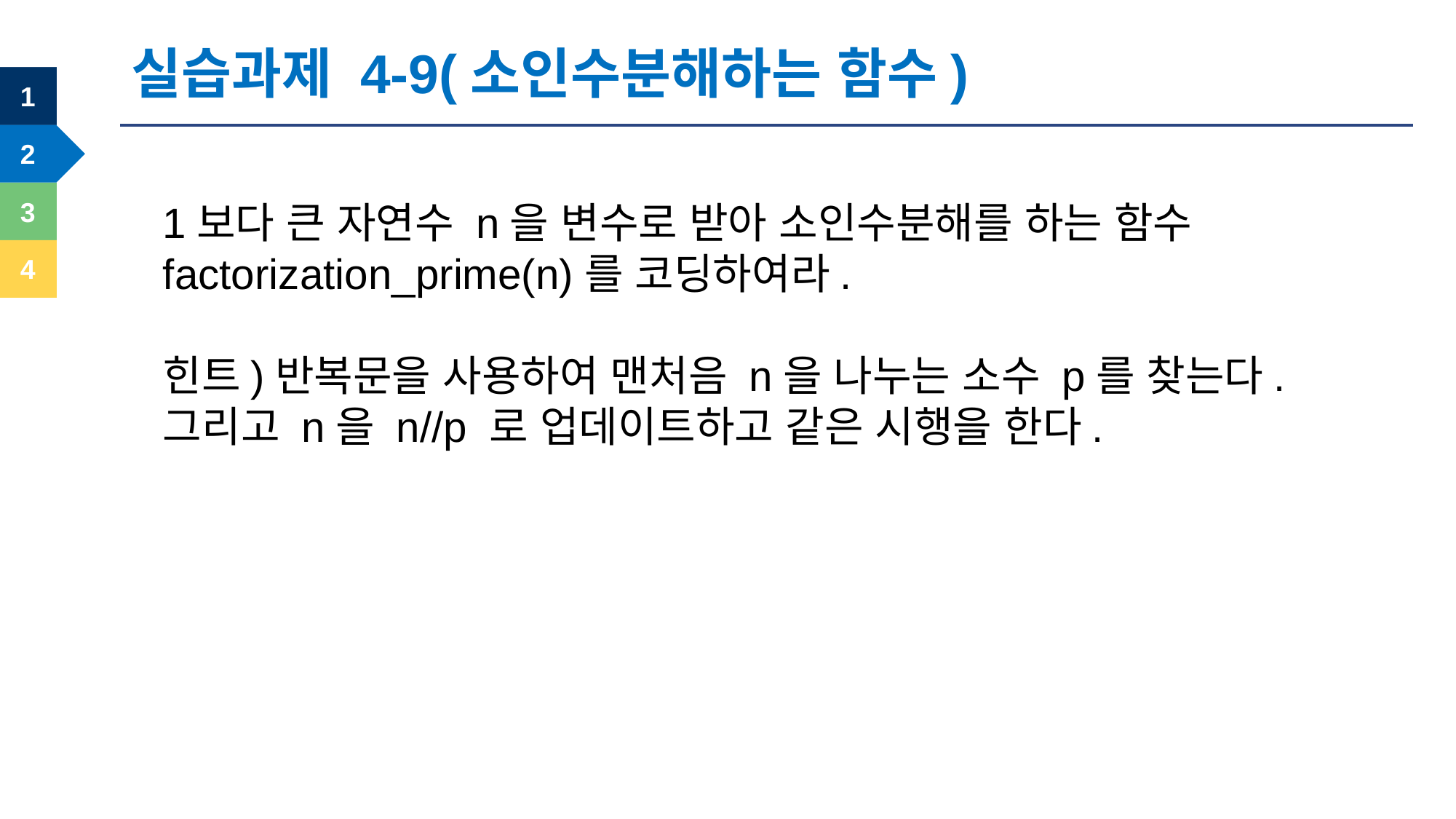

실습과제 4-9(소인수분해하는 함수)
1보다 큰 자연수 n을 변수로 받아 소인수분해를 하는 함수   factorization_prime(n)를 코딩하여라.

힌트)반복문을 사용하여 맨처음 n을 나누는 소수 p를 찾는다. 그리고 n을 n//p 로 업데이트하고 같은 시행을 한다.